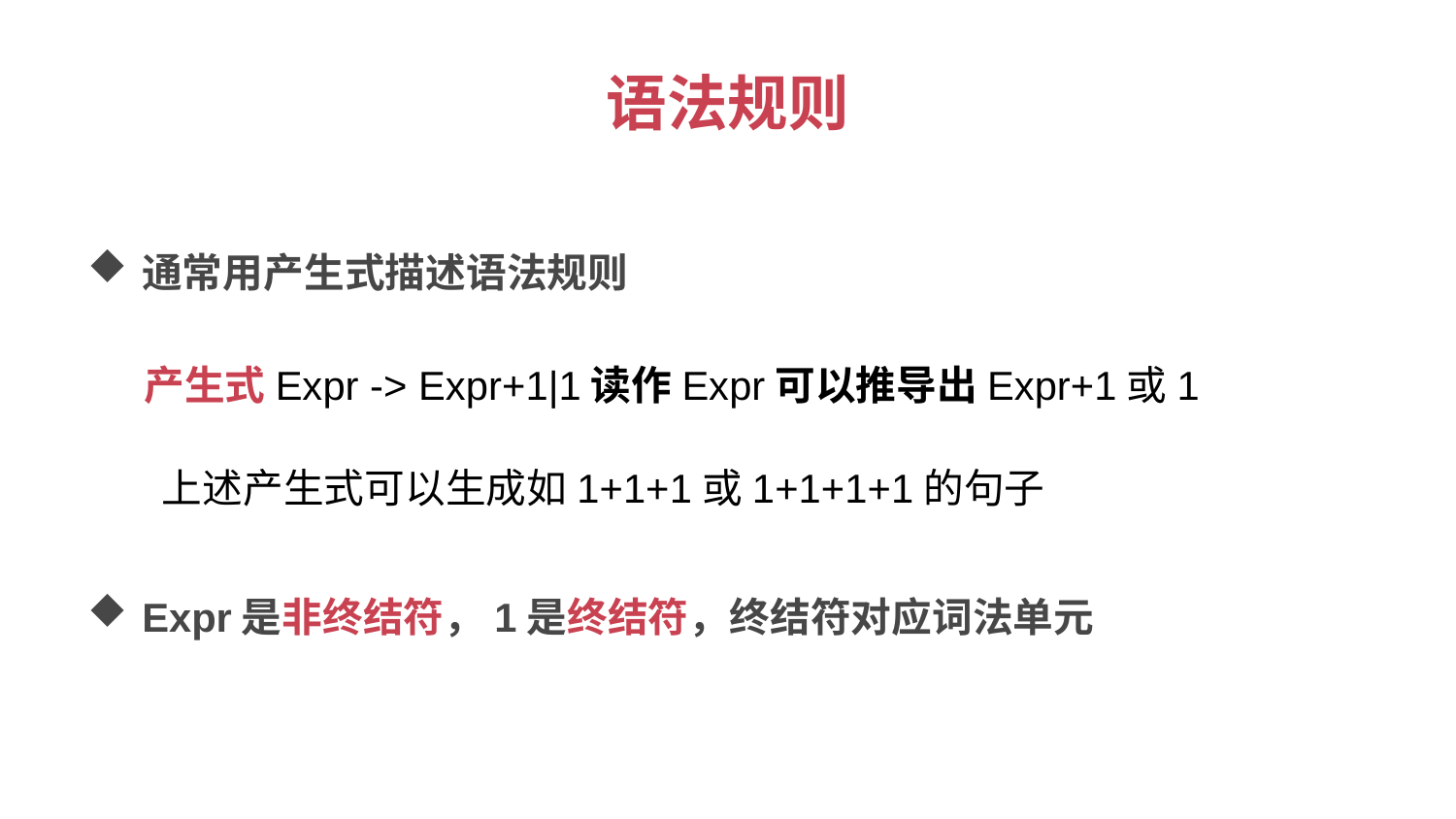

# 语法规则
通常用产生式描述语法规则
产生式Expr -> Expr+1|1读作Expr可以推导出Expr+1或1
上述产生式可以生成如1+1+1或1+1+1+1的句子
Expr是非终结符，1是终结符，终结符对应词法单元